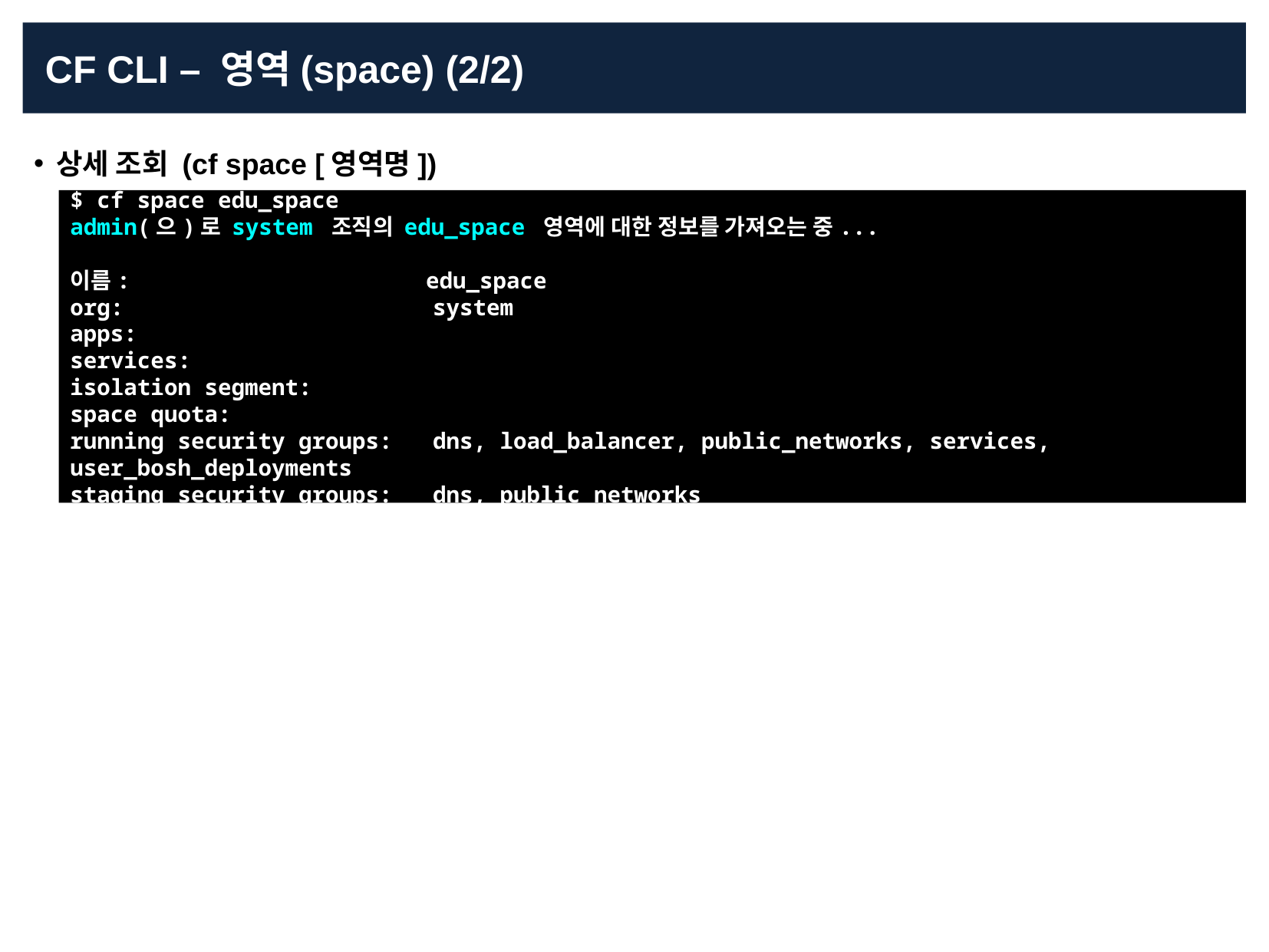

CF CLI – 영역(space) (2/2)
상세 조회 (cf space [영역명])
$ cf space edu_space
admin(으)로 system 조직의 edu_space 영역에 대한 정보를 가져오는 중...

이름:                      edu_space
org:                       system
apps:
services:
isolation segment:
space quota:
running security groups:   dns, load_balancer, public_networks, services, user_bosh_deployments
staging security groups:   dns, public_networks